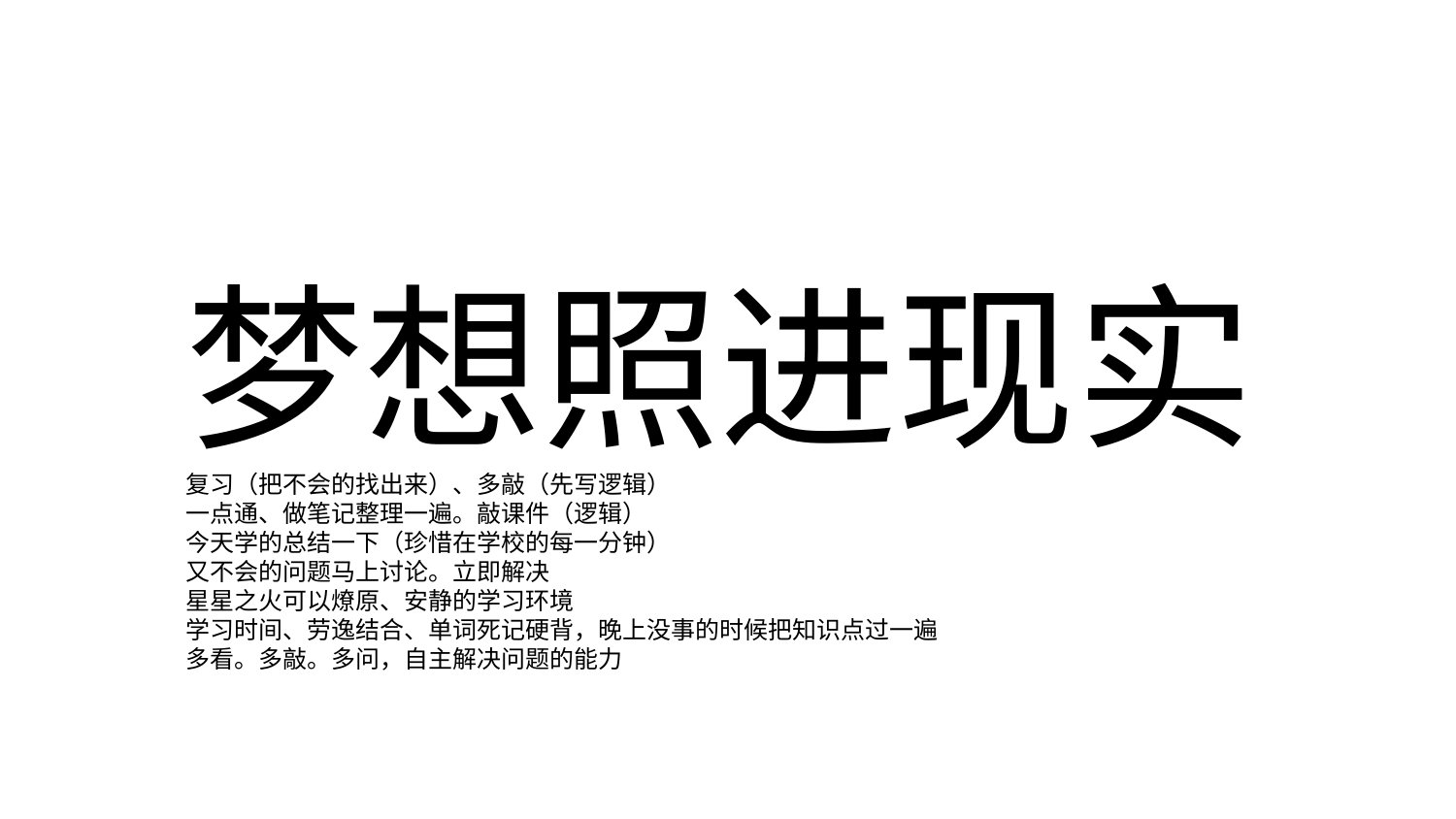

梦想照进现实
复习（把不会的找出来）、多敲（先写逻辑）
一点通、做笔记整理一遍。敲课件（逻辑）
今天学的总结一下（珍惜在学校的每一分钟）
又不会的问题马上讨论。立即解决
星星之火可以燎原、安静的学习环境
学习时间、劳逸结合、单词死记硬背，晚上没事的时候把知识点过一遍
多看。多敲。多问，自主解决问题的能力